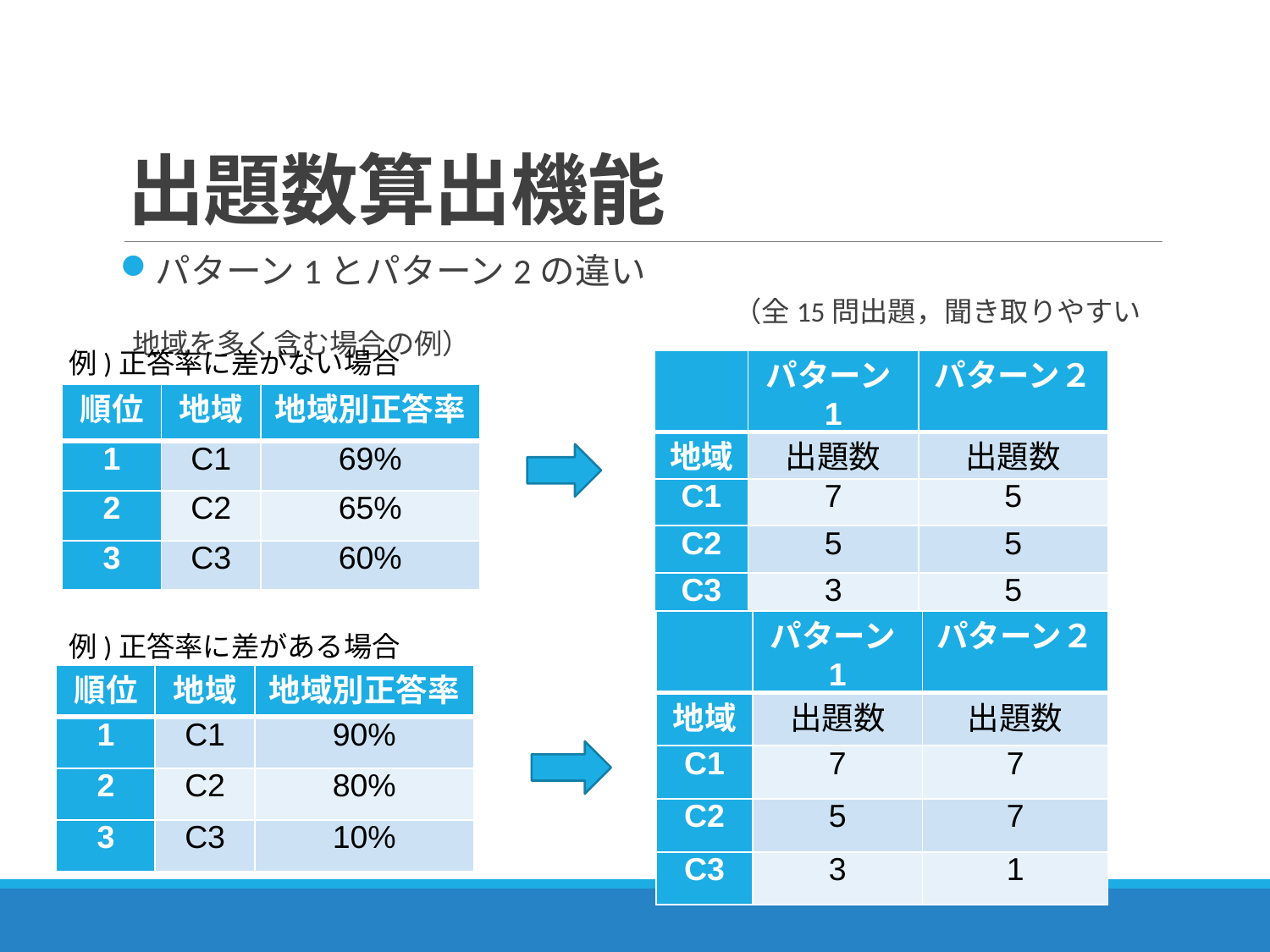

# 出題数算出機能
パターン1とパターン2の違い　　　　　　　　　　　　　　　　　　　　　　　　　　　　　　　（全15問出題，聞き取りやすい地域を多く含む場合の例）
例)正答率に差がない場合
|  | パターン1 | パターン２ |
| --- | --- | --- |
| 地域 | 出題数 | 出題数 |
| C1 | 7 | 5 |
| C2 | 5 | 5 |
| C3 | 3 | 5 |
| 順位 | 地域 | 地域別正答率 |
| --- | --- | --- |
| 1 | C1 | 69% |
| 2 | C2 | 65% |
| 3 | C3 | 60% |

|  | パターン1 | パターン２ |
| --- | --- | --- |
| 地域 | 出題数 | 出題数 |
| C1 | 7 | 7 |
| C2 | 5 | 7 |
| C3 | 3 | 1 |
例)正答率に差がある場合
| 順位 | 地域 | 地域別正答率 |
| --- | --- | --- |
| 1 | C1 | 90% |
| 2 | C2 | 80% |
| 3 | C3 | 10% |

18